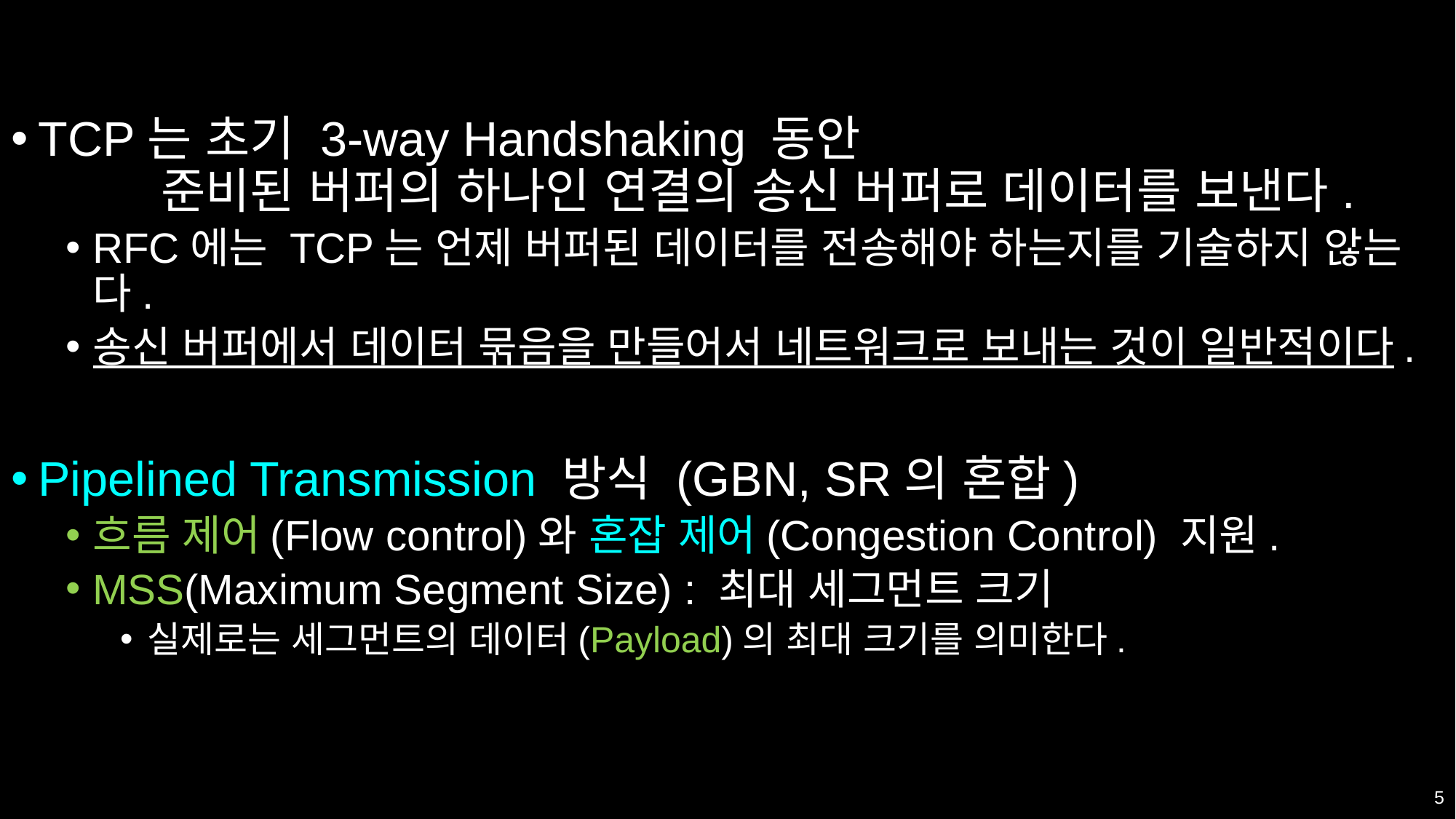

#
TCP는 초기 3-way Handshaking 동안						 준비된 버퍼의 하나인 연결의 송신 버퍼로 데이터를 보낸다.
RFC에는 TCP는 언제 버퍼된 데이터를 전송해야 하는지를 기술하지 않는다.
송신 버퍼에서 데이터 묶음을 만들어서 네트워크로 보내는 것이 일반적이다.

Pipelined Transmission 방식 (GBN, SR의 혼합)
흐름 제어(Flow control)와 혼잡 제어(Congestion Control) 지원.
MSS(Maximum Segment Size) : 최대 세그먼트 크기
실제로는 세그먼트의 데이터(Payload)의 최대 크기를 의미한다.
5